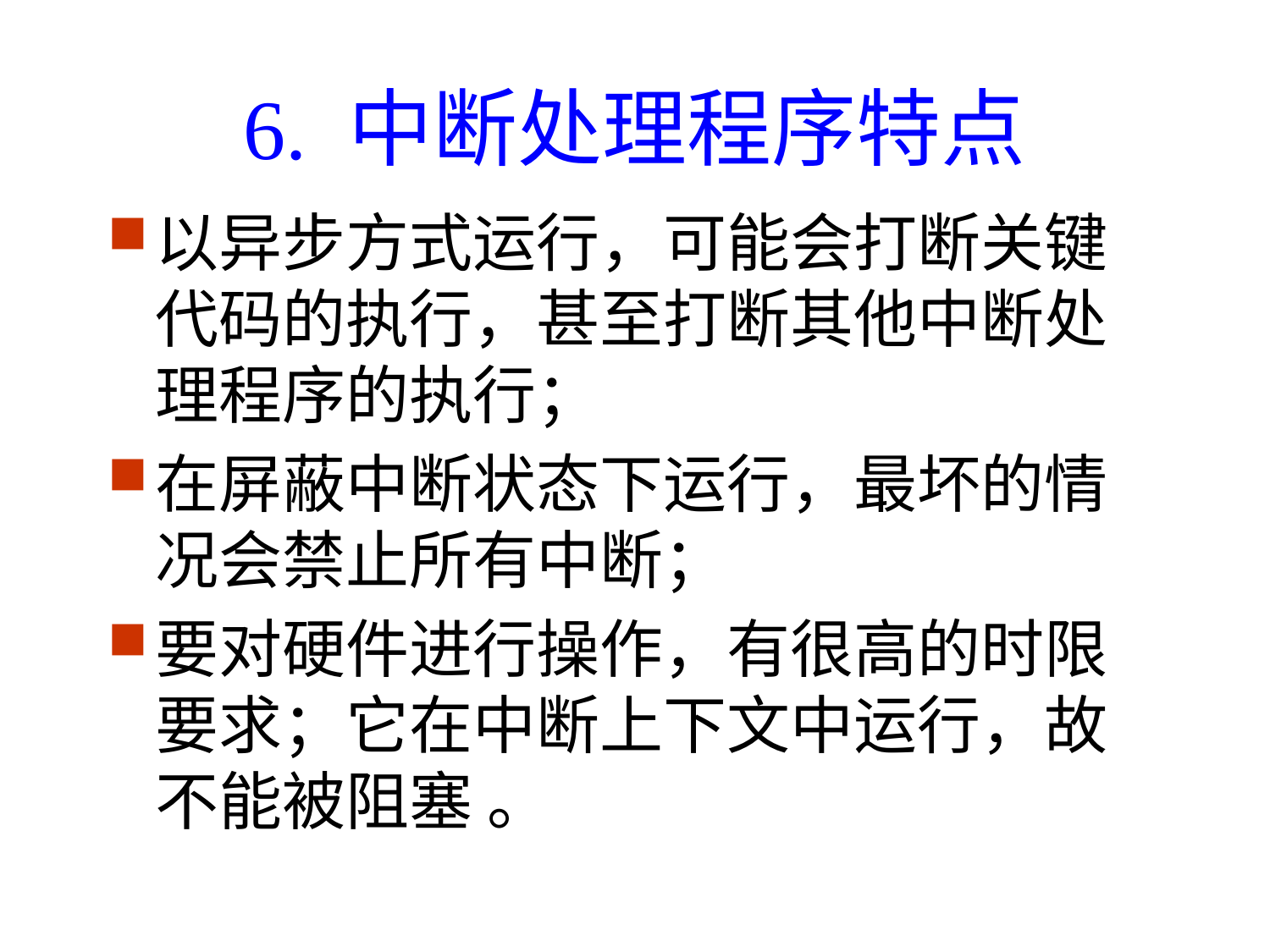

6. 中断处理程序特点
以异步方式运行，可能会打断关键代码的执行，甚至打断其他中断处理程序的执行；
在屏蔽中断状态下运行，最坏的情况会禁止所有中断；
要对硬件进行操作，有很高的时限要求；它在中断上下文中运行，故不能被阻塞 。